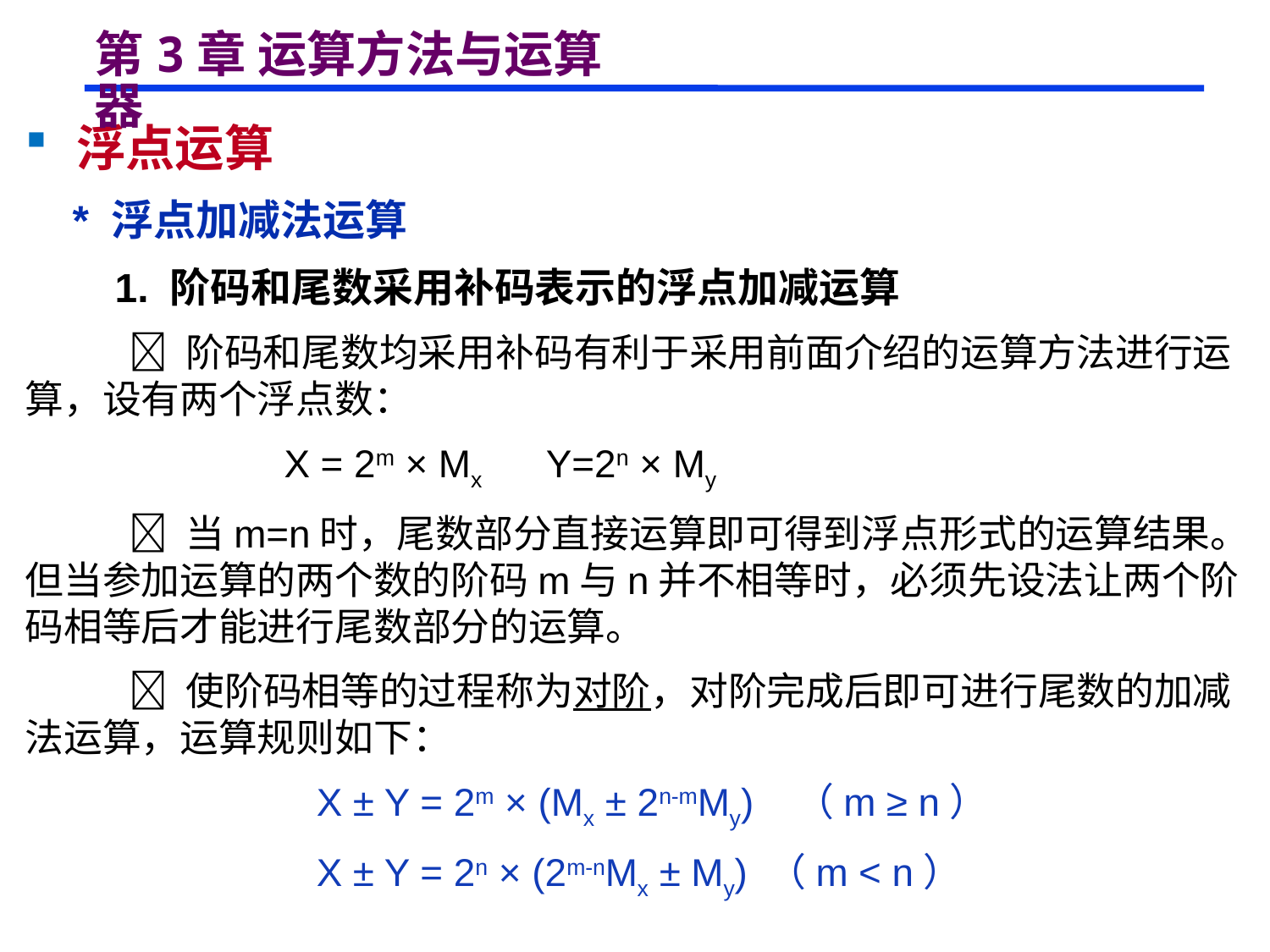

# 第3章 运算方法与运算器
 浮点运算
    * 浮点加减法运算
        1. 阶码和尾数采用补码表示的浮点加减运算
            • 阶码和尾数均采用补码有利于采用前面介绍的运算方法进行运算，设有两个浮点数：
                        X = 2m × Mx      Y=2n × My
            • 当m=n时，尾数部分直接运算即可得到浮点形式的运算结果。但当参加运算的两个数的阶码m与n并不相等时，必须先设法让两个阶码相等后才能进行尾数部分的运算。
            • 使阶码相等的过程称为对阶，对阶完成后即可进行尾数的加减法运算，运算规则如下：
                           X ± Y = 2m × (Mx ± 2n-mMy)   （m ≥ n）
                           X ± Y = 2n × (2m-nMx ± My) （m < n）